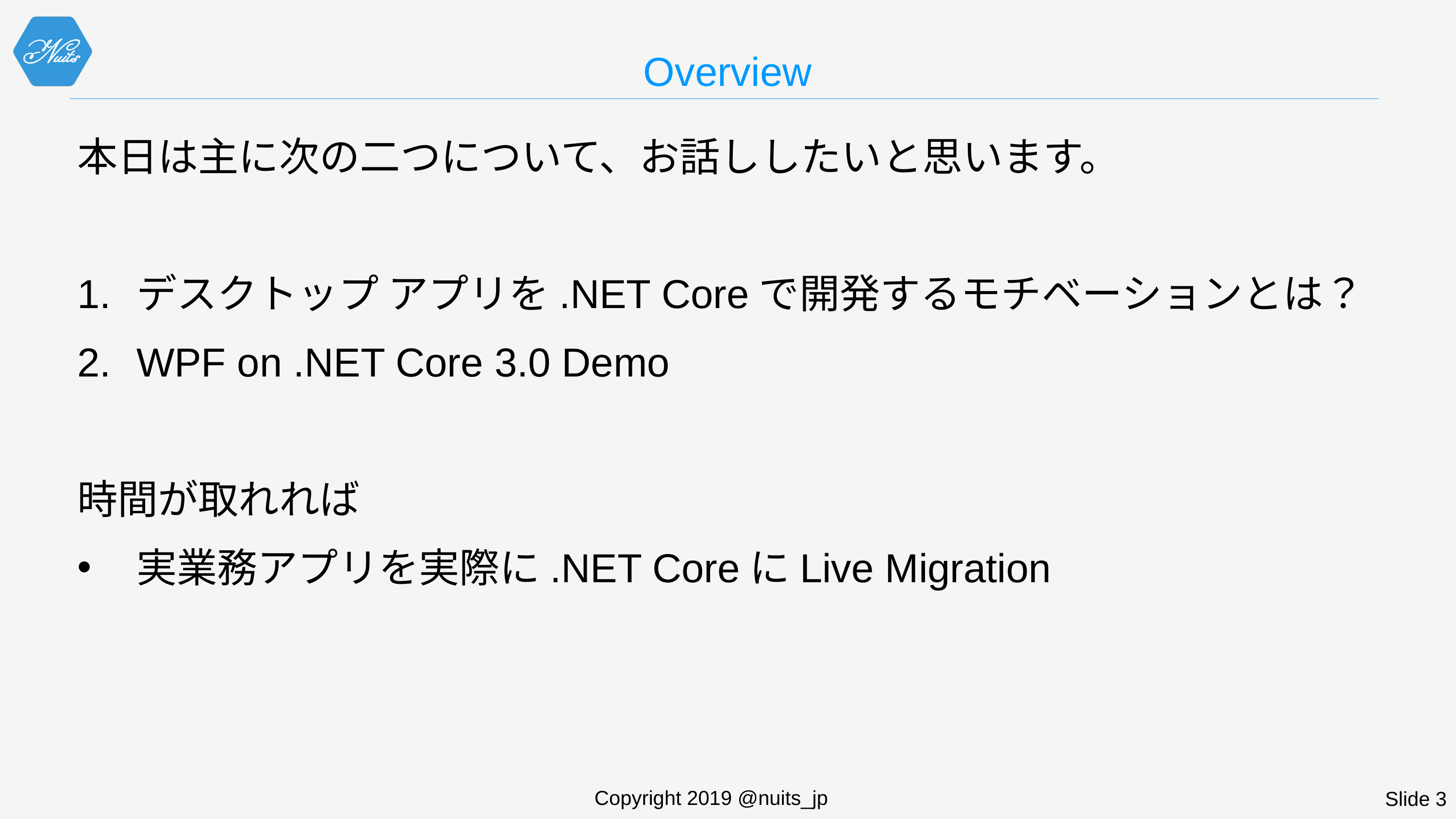

# Overview
本日は主に次の二つについて、お話ししたいと思います。

デスクトップ アプリを.NET Coreで開発するモチベーションとは？
WPF on .NET Core 3.0 Demo

時間が取れれば
実業務アプリを実際に.NET CoreにLive Migration
Copyright 2019 @nuits_jp
Slide 3